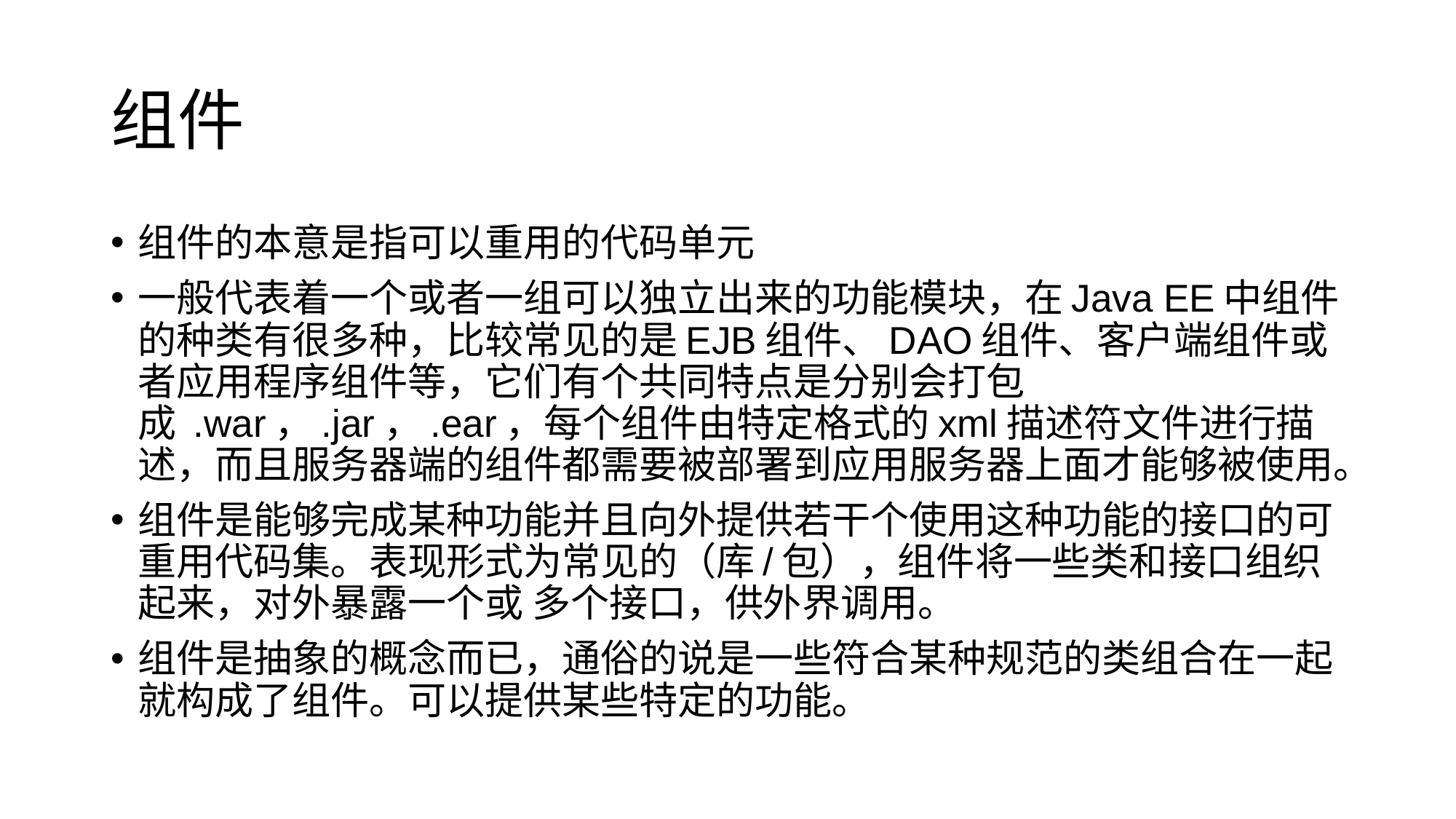

# 组件
组件的本意是指可以重用的代码单元
一般代表着一个或者一组可以独立出来的功能模块，在Java EE中组件的种类有很多种，比较常见的是EJB组件、DAO组件、客户端组件或者应用程序组件等，它们有个共同特点是分别会打包成 .war，.jar，.ear，每个组件由特定格式的xml描述符文件进行描述，而且服务器端的组件都需要被部署到应用服务器上面才能够被使用。
组件是能够完成某种功能并且向外提供若干个使用这种功能的接口的可重用代码集。表现形式为常见的（库/包），组件将一些类和接口组织起来，对外暴露一个或 多个接口，供外界调用。
组件是抽象的概念而已，通俗的说是一些符合某种规范的类组合在一起就构成了组件。可以提供某些特定的功能。